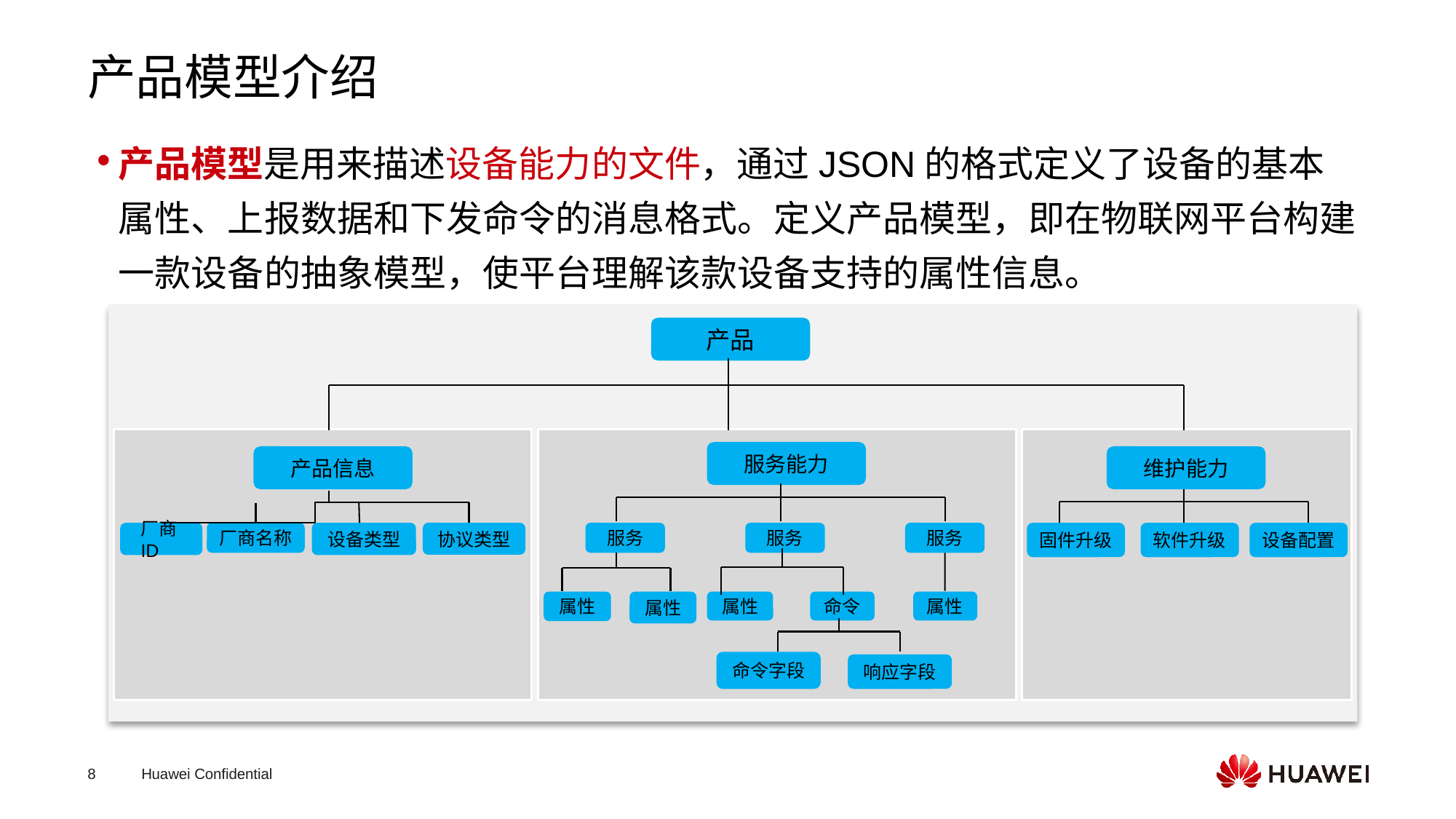

# 产品模型介绍
产品模型是用来描述设备能力的文件，通过JSON的格式定义了设备的基本属性、上报数据和下发命令的消息格式。定义产品模型，即在物联网平台构建一款设备的抽象模型，使平台理解该款设备支持的属性信息。

产品
服务能力
产品信息
维护能力
厂商ID
设备类型
协议类型
服务
服务
服务
固件升级
软件升级
设备配置
厂商名称
属性
属性
属性
命令
属性
命令字段
响应字段